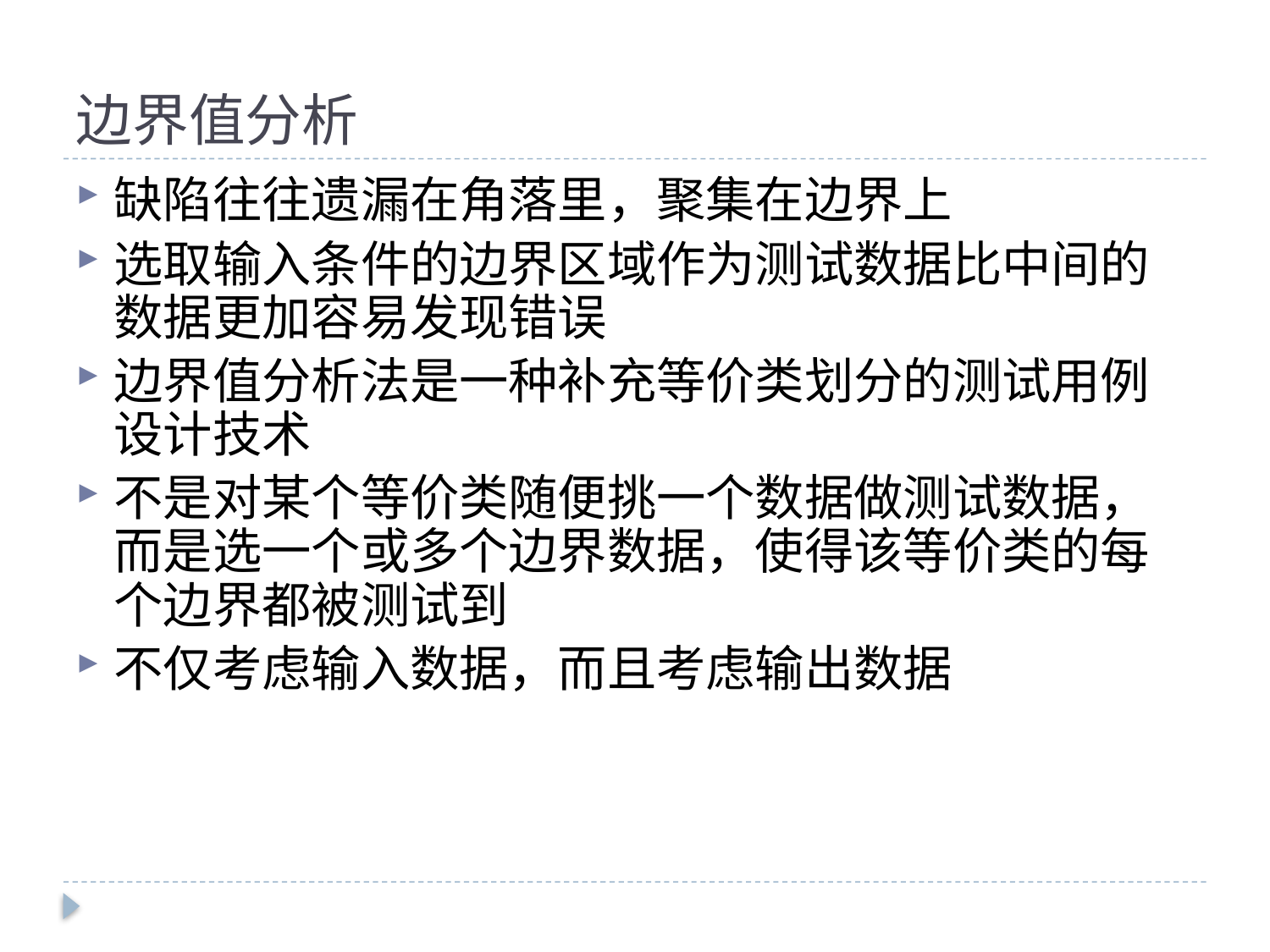

# 边界值分析
缺陷往往遗漏在角落里，聚集在边界上
选取输入条件的边界区域作为测试数据比中间的数据更加容易发现错误
边界值分析法是一种补充等价类划分的测试用例设计技术
不是对某个等价类随便挑一个数据做测试数据，而是选一个或多个边界数据，使得该等价类的每个边界都被测试到
不仅考虑输入数据，而且考虑输出数据